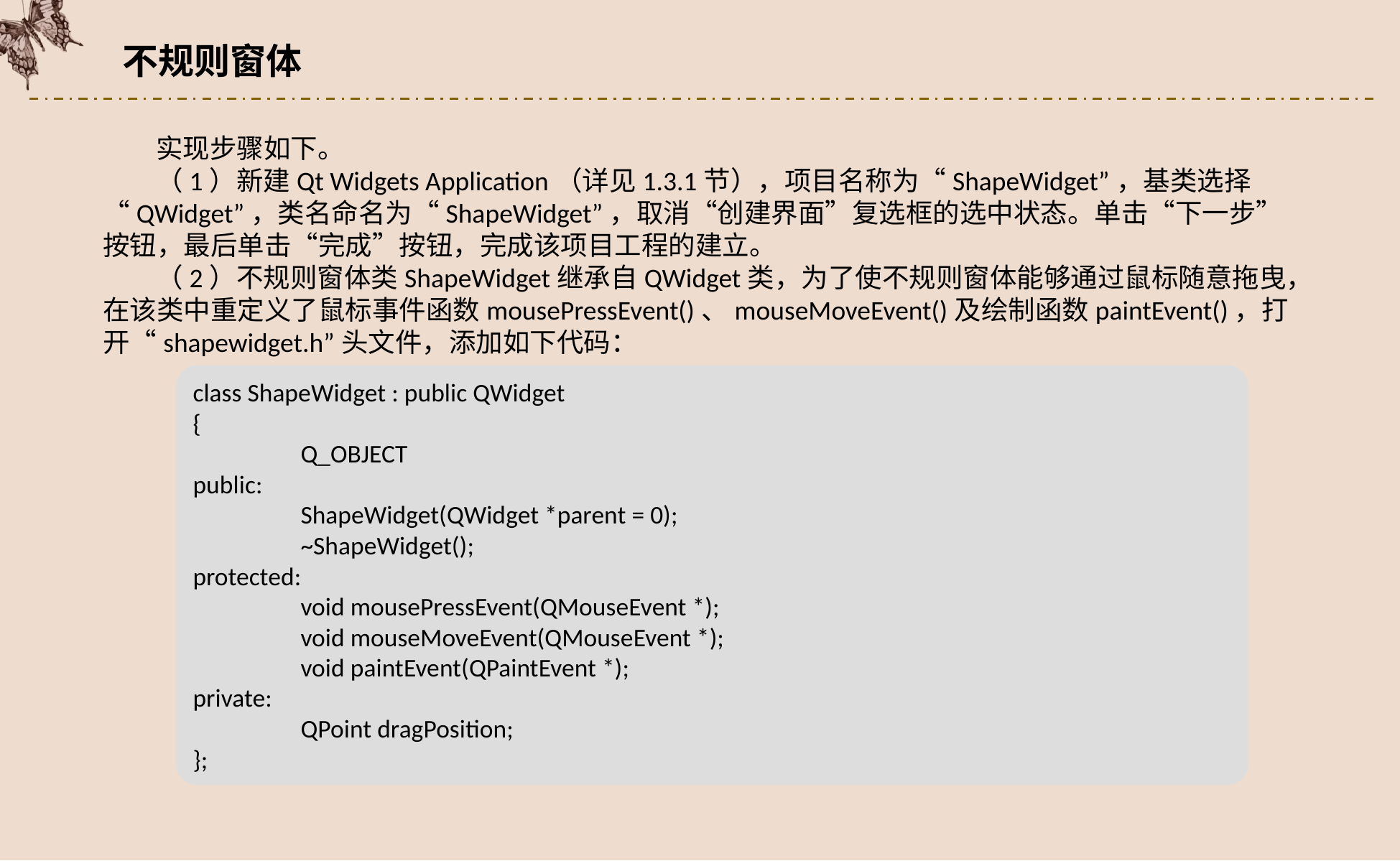

不规则窗体
实现步骤如下。
（1）新建Qt Widgets Application（详见1.3.1节），项目名称为“ShapeWidget”，基类选择“QWidget”，类名命名为“ShapeWidget”，取消“创建界面”复选框的选中状态。单击“下一步”按钮，最后单击“完成”按钮，完成该项目工程的建立。
（2）不规则窗体类ShapeWidget继承自QWidget类，为了使不规则窗体能够通过鼠标随意拖曳，在该类中重定义了鼠标事件函数mousePressEvent()、mouseMoveEvent()及绘制函数paintEvent()，打开“shapewidget.h”头文件，添加如下代码：
class ShapeWidget : public QWidget
{
	Q_OBJECT
public:
	ShapeWidget(QWidget *parent = 0);
	~ShapeWidget();
protected:
    	void mousePressEvent(QMouseEvent *);
    	void mouseMoveEvent(QMouseEvent *);
    	void paintEvent(QPaintEvent *);
private:
	QPoint dragPosition;
};